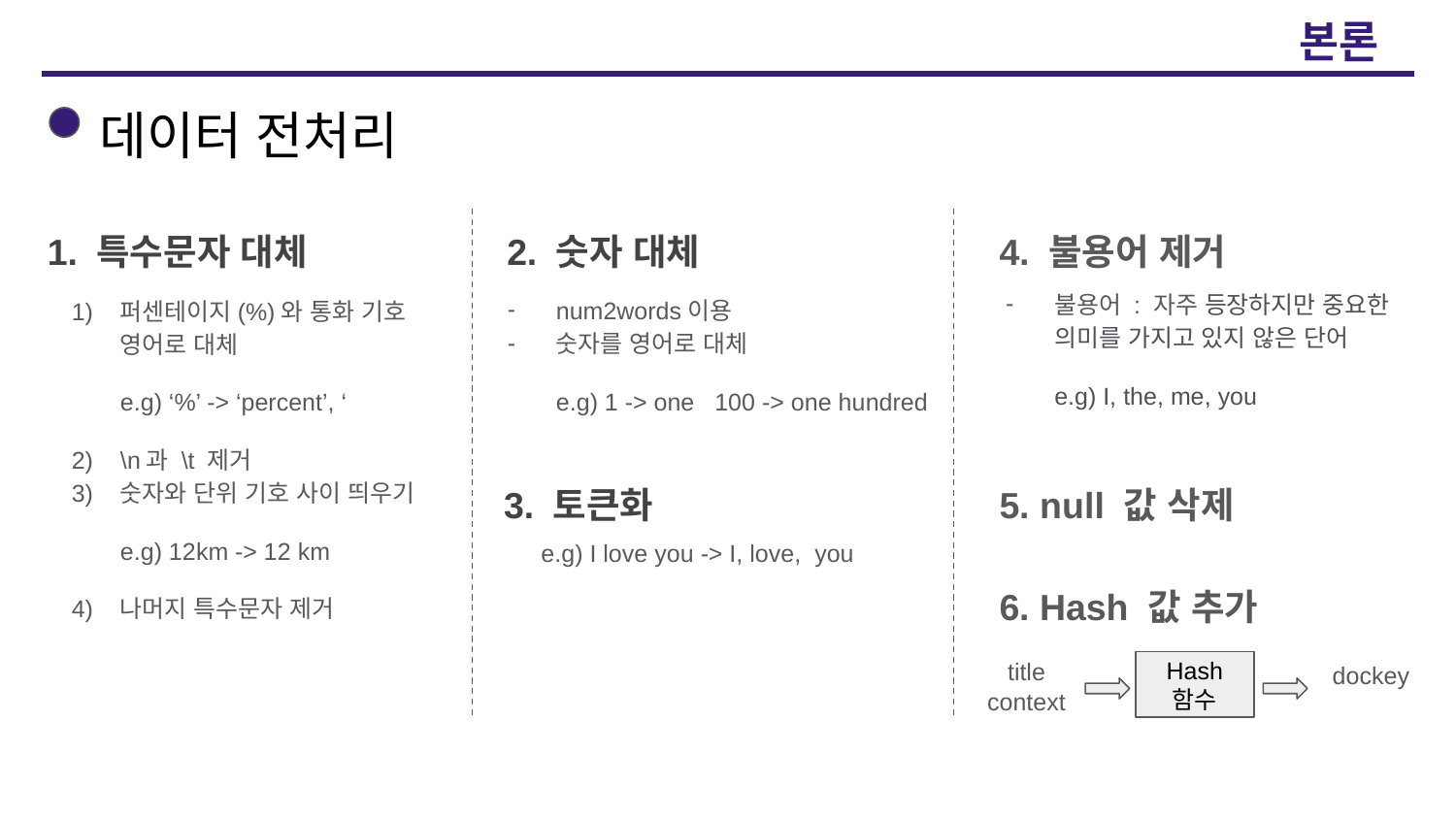

본론
# 데이터 전처리

1. 특수문자 대체
퍼센테이지(%)와 통화 기호 영어로 대체
e.g) ‘%’ -> ‘percent’, ‘
\n과 \t 제거
숫자와 단위 기호 사이 띄우기
e.g) 12km -> 12 km
나머지 특수문자 제거
2. 숫자 대체
num2words이용
숫자를 영어로 대체
e.g) 1 -> one   100 -> one hundred
4. 불용어 제거
불용어 : 자주 등장하지만 중요한 의미를 가지고 있지 않은 단어
e.g) I, the, me, you
3. 토큰화
e.g) I love you -> I, love,  you

5. null 값 삭제

6. Hash 값 추가
Hash 함수
title
context
dockey